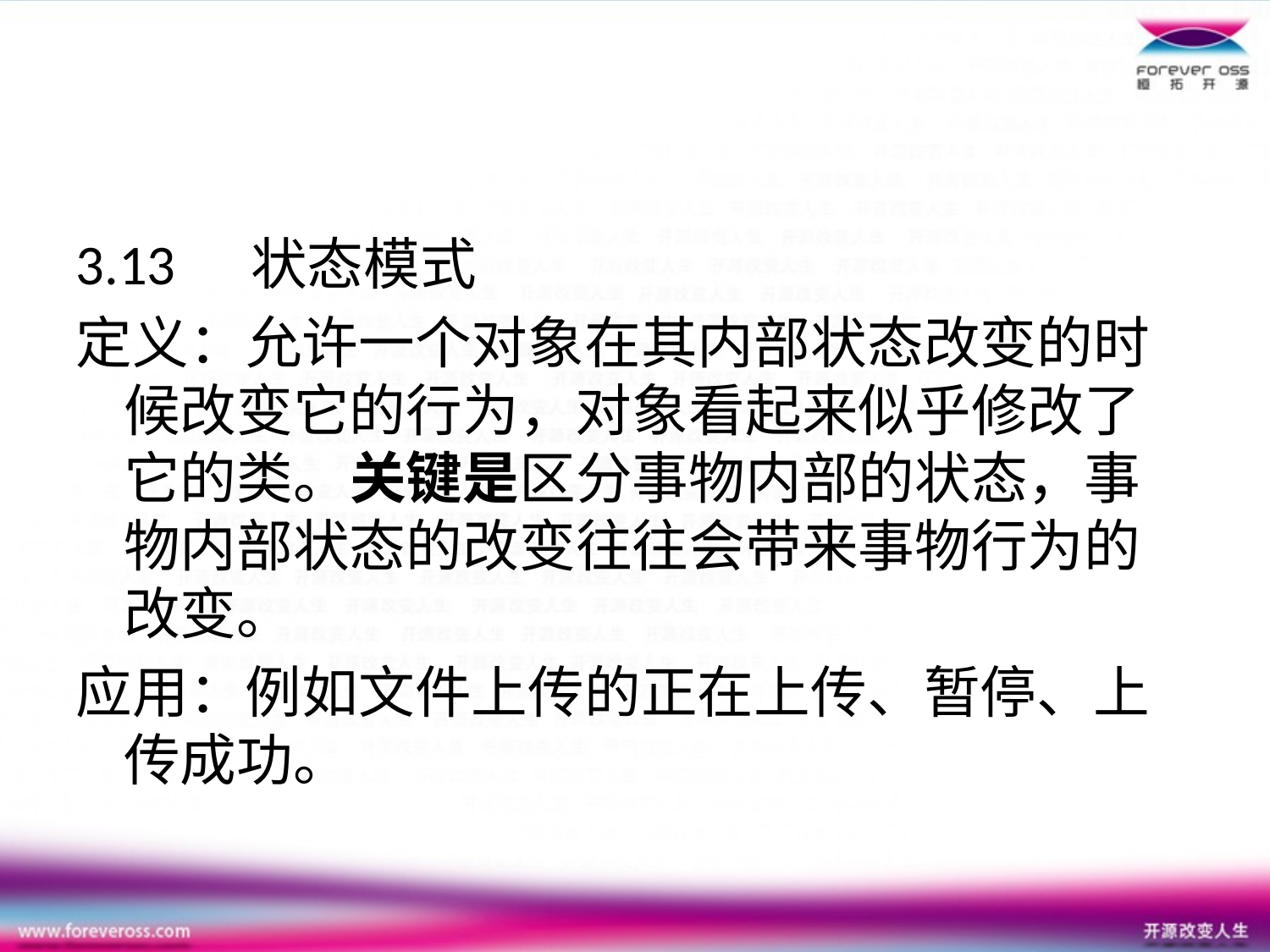

#
3.13	状态模式
定义：允许一个对象在其内部状态改变的时候改变它的行为，对象看起来似乎修改了它的类。关键是区分事物内部的状态，事物内部状态的改变往往会带来事物行为的改变。
应用：例如文件上传的正在上传、暂停、上传成功。